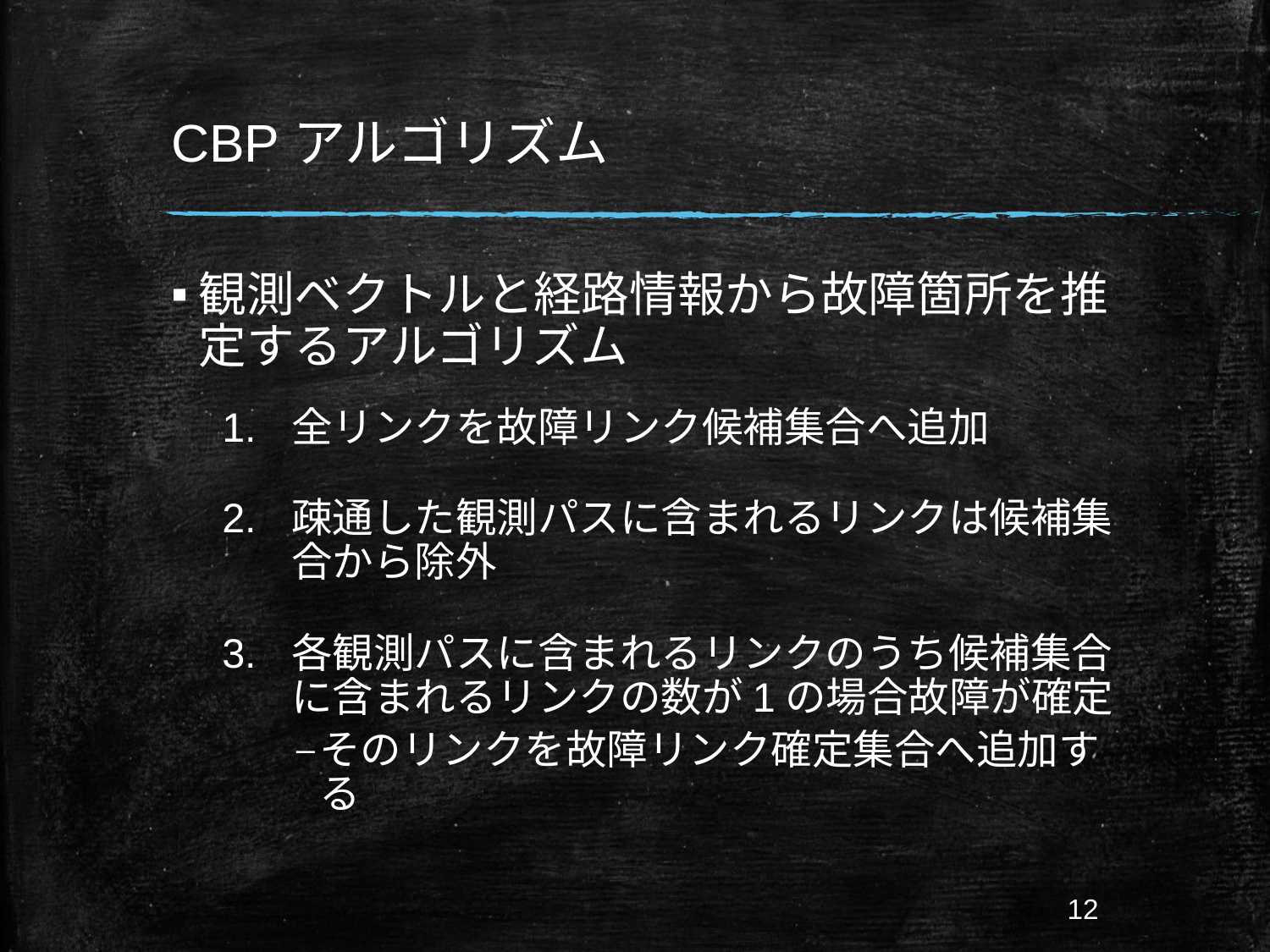

# CBPアルゴリズム
観測ベクトルと経路情報から故障箇所を推定するアルゴリズム

全リンクを故障リンク候補集合へ追加

疎通した観測パスに含まれるリンクは候補集合から除外

各観測パスに含まれるリンクのうち候補集合に含まれるリンクの数が1の場合故障が確定
そのリンクを故障リンク確定集合へ追加する
12